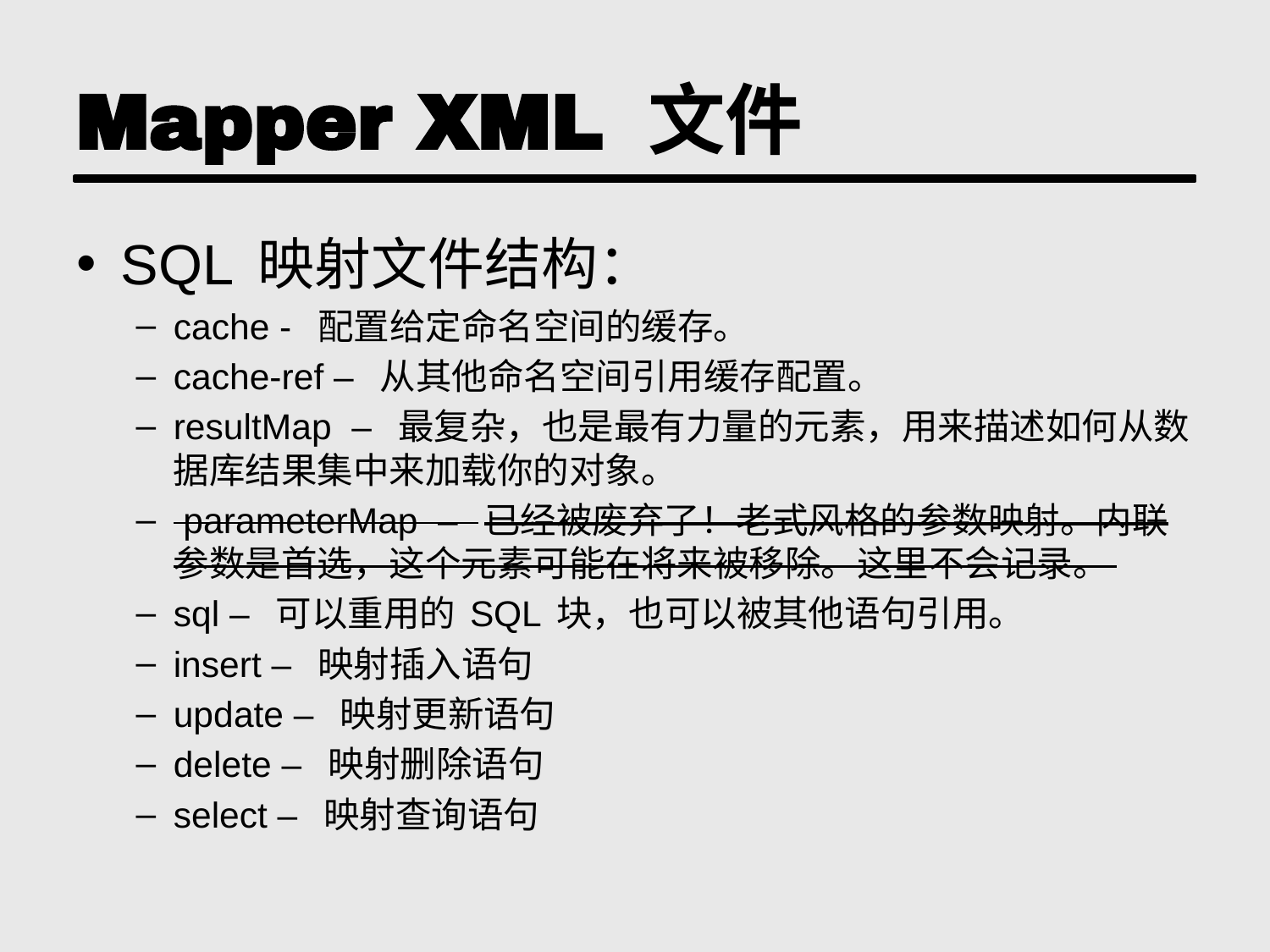

# Mapper XML 文件
SQL 映射文件结构：
cache -  配置给定命名空间的缓存。
cache-ref –  从其他命名空间引用缓存配置。
resultMap  –  最复杂，也是最有力量的元素，用来描述如何从数据库结果集中来加载你的对象。
 parameterMap  –  已经被废弃了！老式风格的参数映射。内联参数是首选，这个元素可能在将来被移除。这里不会记录。
sql –  可以重用的 SQL 块，也可以被其他语句引用。
insert –  映射插入语句
update –  映射更新语句
delete –  映射删除语句
select –  映射查询语句